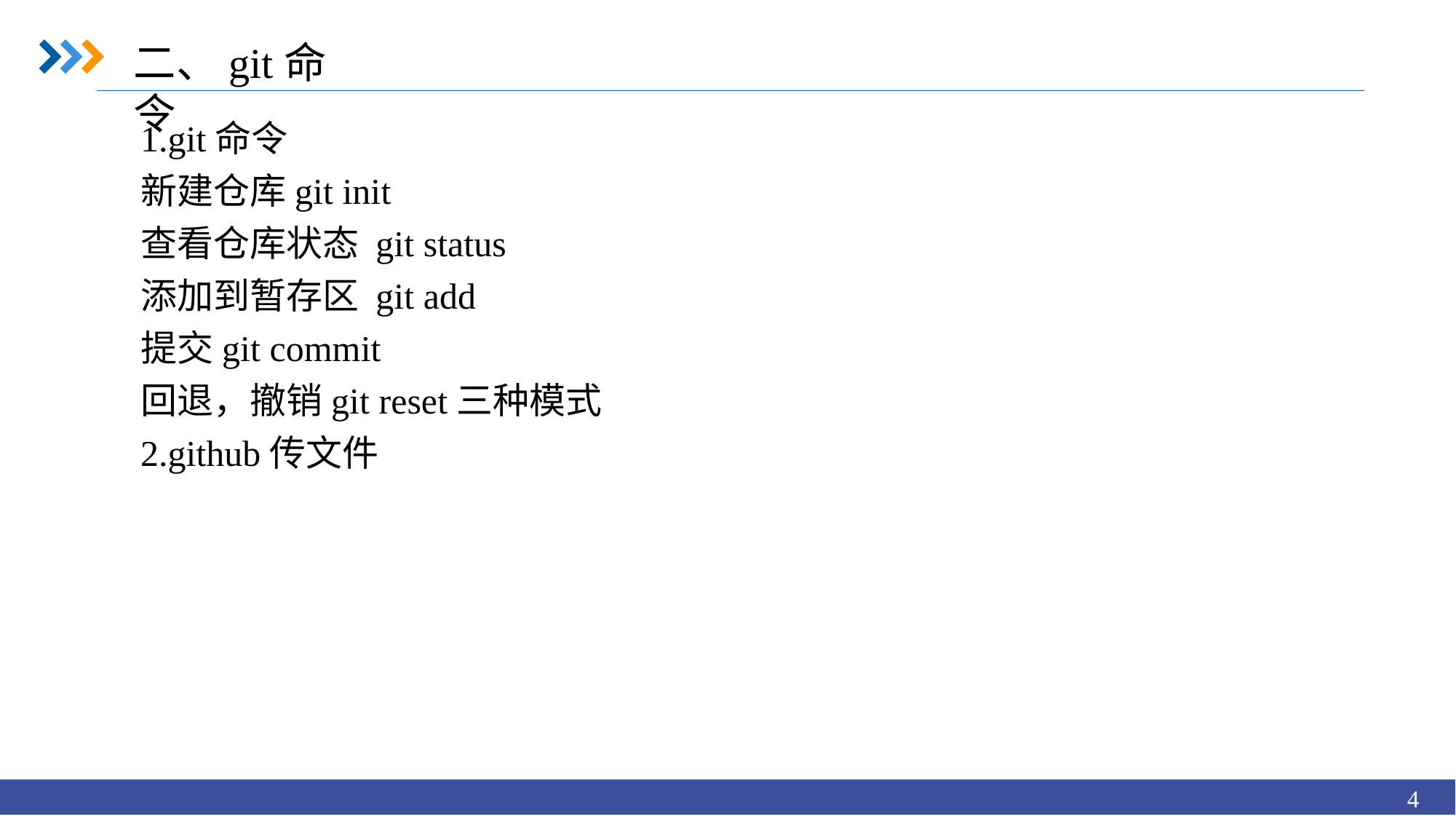

二、git命令
1.git命令
新建仓库git init
查看仓库状态 git status
添加到暂存区 git add
提交git commit
回退，撤销git reset三种模式
2.github传文件